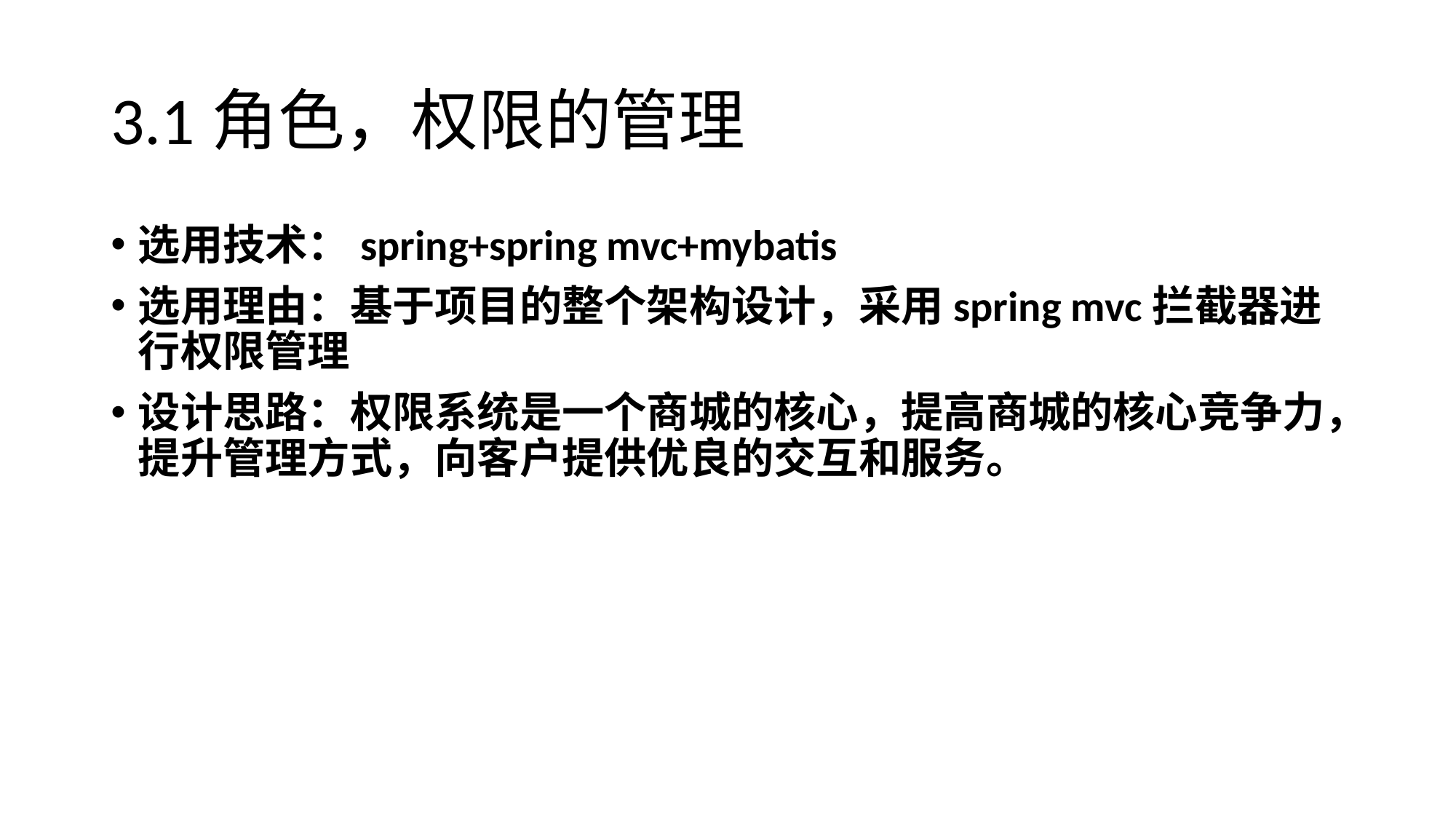

# 3.1角色，权限的管理
选用技术：spring+spring mvc+mybatis
选用理由：基于项目的整个架构设计，采用spring mvc拦截器进行权限管理
设计思路：权限系统是一个商城的核心，提高商城的核心竞争力，提升管理方式，向客户提供优良的交互和服务。